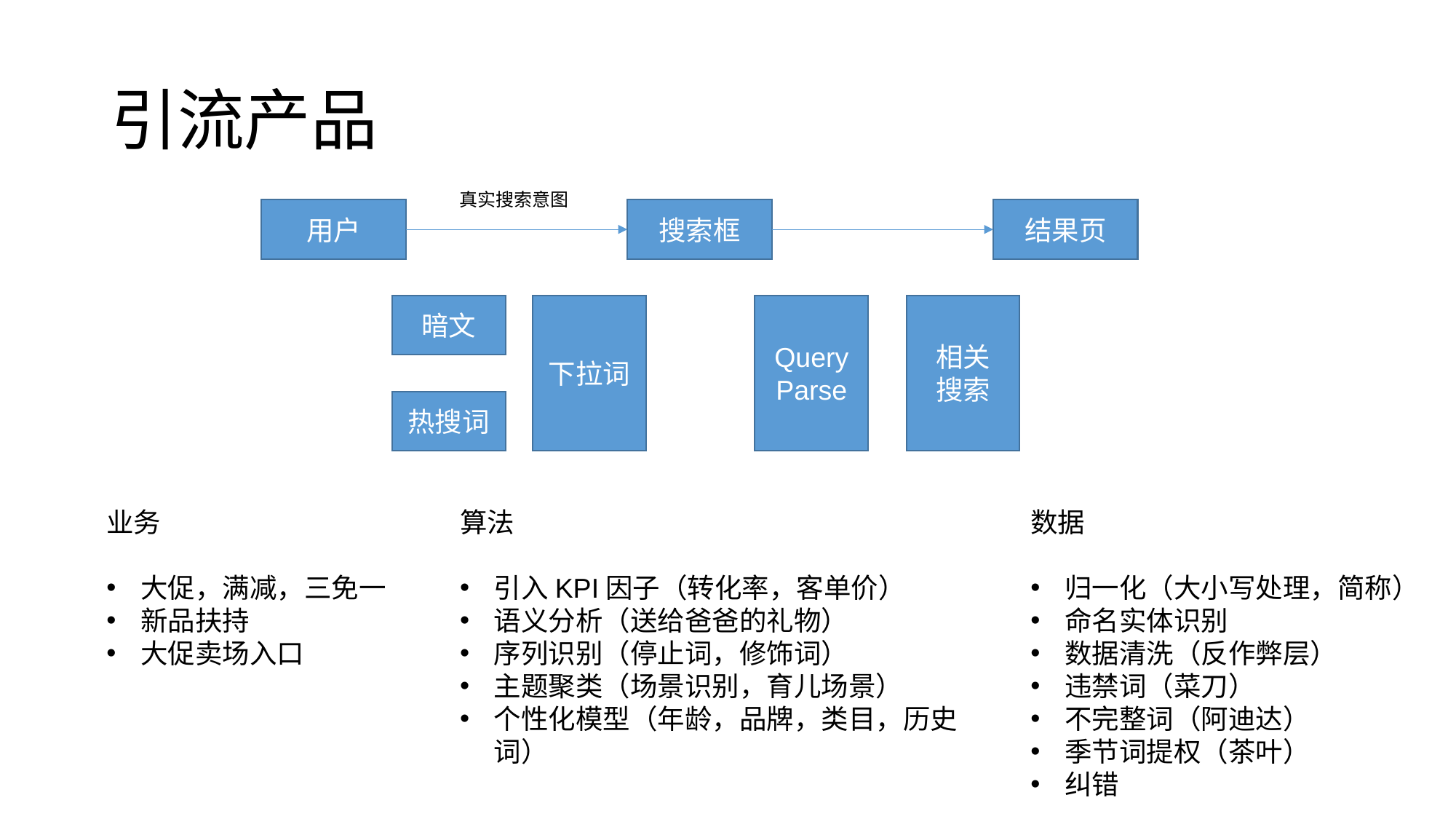

# 引流产品
真实搜索意图
用户
搜索框
结果页
相关
搜索
暗文
下拉词
Query
Parse
热搜词
数据

归一化（大小写处理，简称）
命名实体识别
数据清洗（反作弊层）
违禁词（菜刀）
不完整词（阿迪达）
季节词提权（茶叶）
纠错
业务

大促，满减，三免一
新品扶持
大促卖场入口
算法

引入KPI因子（转化率，客单价）
语义分析（送给爸爸的礼物）
序列识别（停止词，修饰词）
主题聚类（场景识别，育儿场景）
个性化模型（年龄，品牌，类目，历史词）